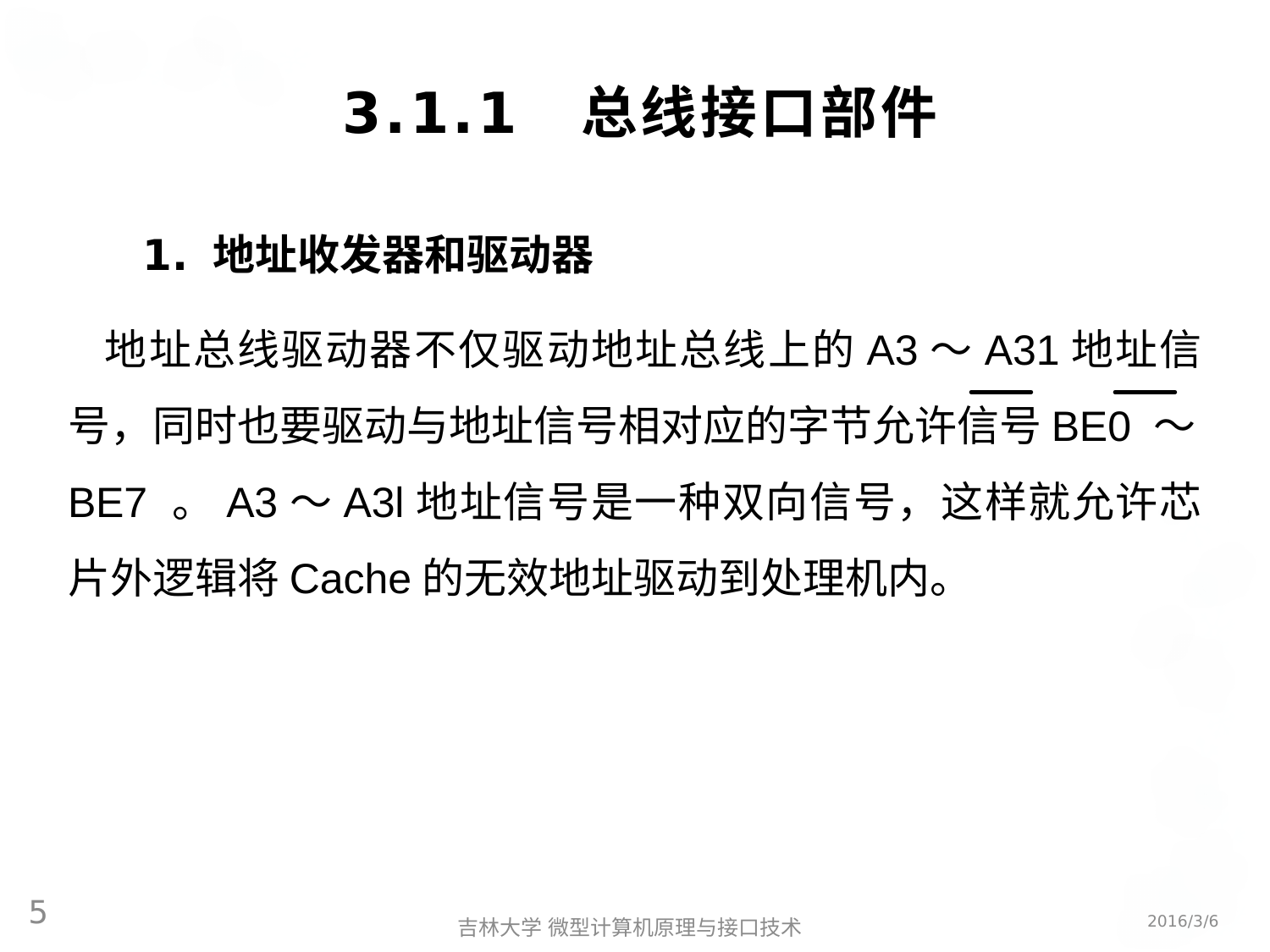

# 3.1.1  总线接口部件
1. 地址收发器和驱动器
地址总线驱动器不仅驱动地址总线上的A3～A31地址信号，同时也要驱动与地址信号相对应的字节允许信号BE0 ～BE7 。A3～A3l地址信号是一种双向信号，这样就允许芯片外逻辑将Cache的无效地址驱动到处理机内。
5
2016/3/6
吉林大学 微型计算机原理与接口技术